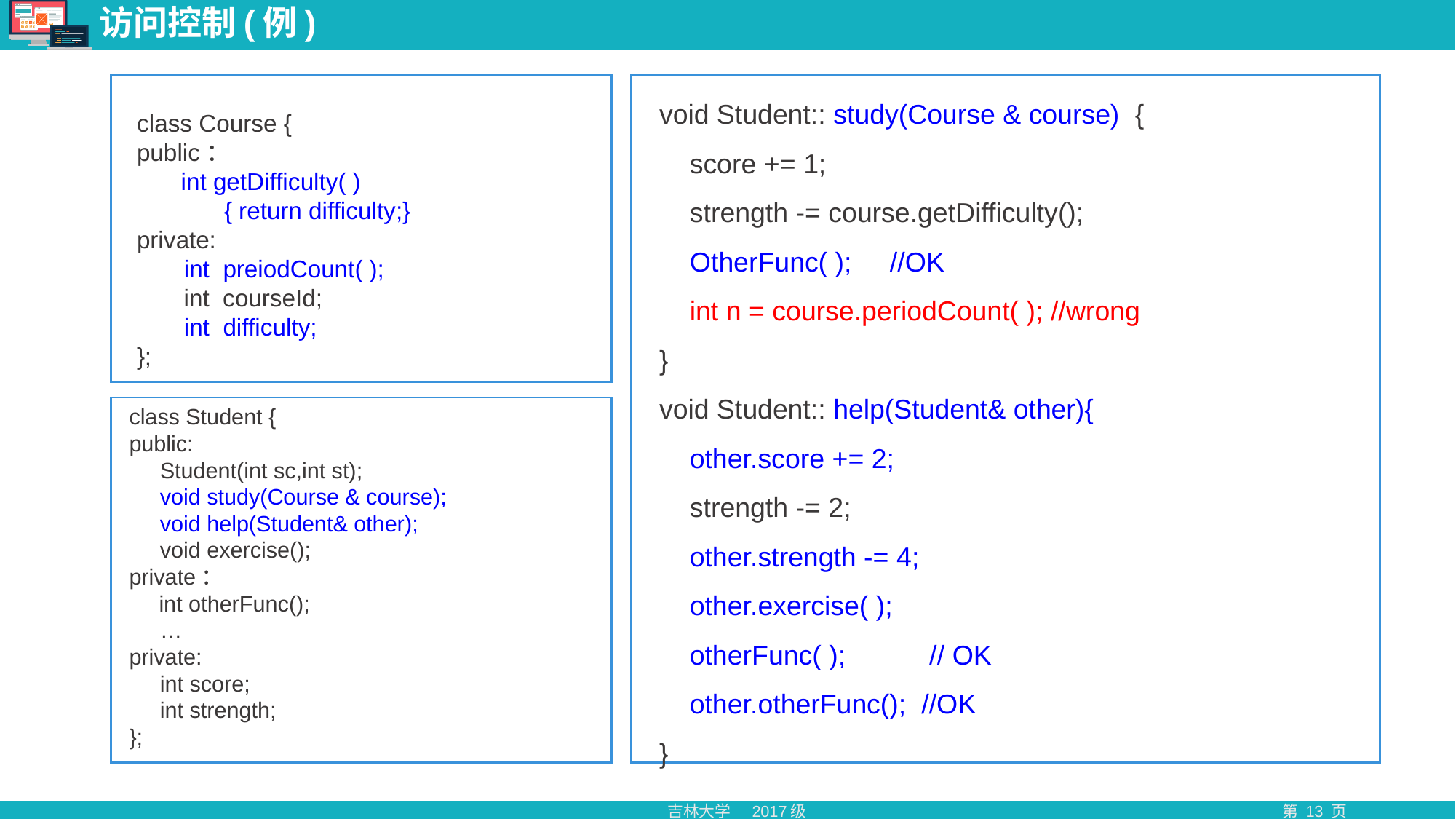

# 访问控制(例)

class Course {
public：
       int getDifficulty( )
             { return difficulty;}
private:
       int  preiodCount( );
       int  courseId;
       int  difficulty;
};

void Student:: study(Course & course)  {
    score += 1;
    strength -= course.getDifficulty();
    OtherFunc( );     //OK
    int n = course.periodCount( ); //wrong
}
void Student:: help(Student& other){
    other.score += 2;
    strength -= 2;
    other.strength -= 4;
    other.exercise( );
    otherFunc( );           // OK
    other.otherFunc();  //OK
}

class Student {
public:
     Student(int sc,int st);
     void study(Course & course);
     void help(Student& other);
     void exercise();
private：
     int otherFunc();
     …
private:
     int score;
     int strength;
};